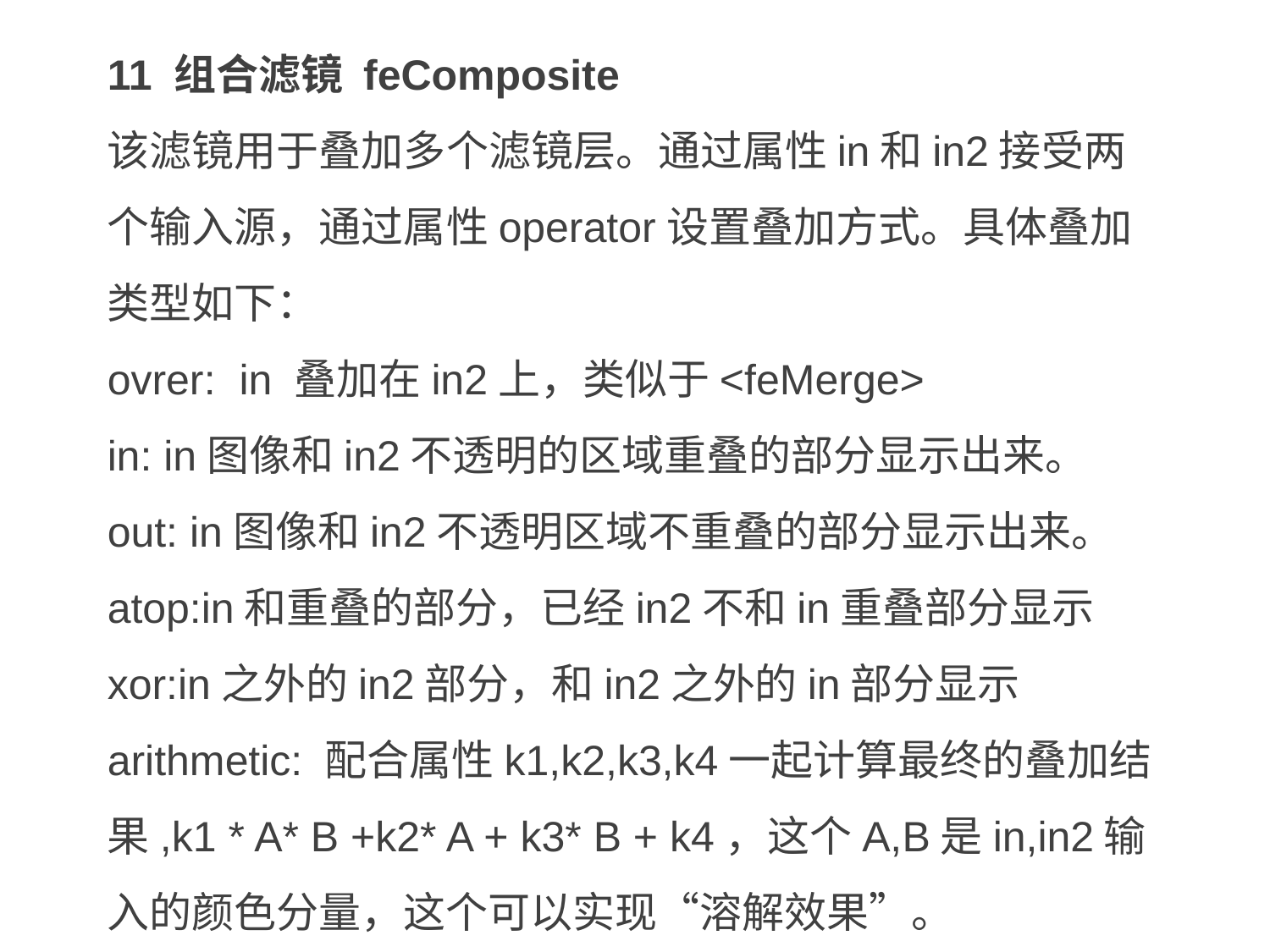

11 组合滤镜 feComposite
该滤镜用于叠加多个滤镜层。通过属性in和in2接受两个输入源，通过属性operator设置叠加方式。具体叠加类型如下：
ovrer:  in 叠加在in2上，类似于<feMerge>
in: in图像和in2不透明的区域重叠的部分显示出来。
out: in图像和in2不透明区域不重叠的部分显示出来。
atop:in和重叠的部分，已经in2不和in重叠部分显示
xor:in之外的in2部分，和in2之外的in部分显示
arithmetic: 配合属性k1,k2,k3,k4一起计算最终的叠加结果,k1 * A* B +k2* A + k3* B + k4，这个A,B是in,in2输入的颜色分量，这个可以实现“溶解效果”。